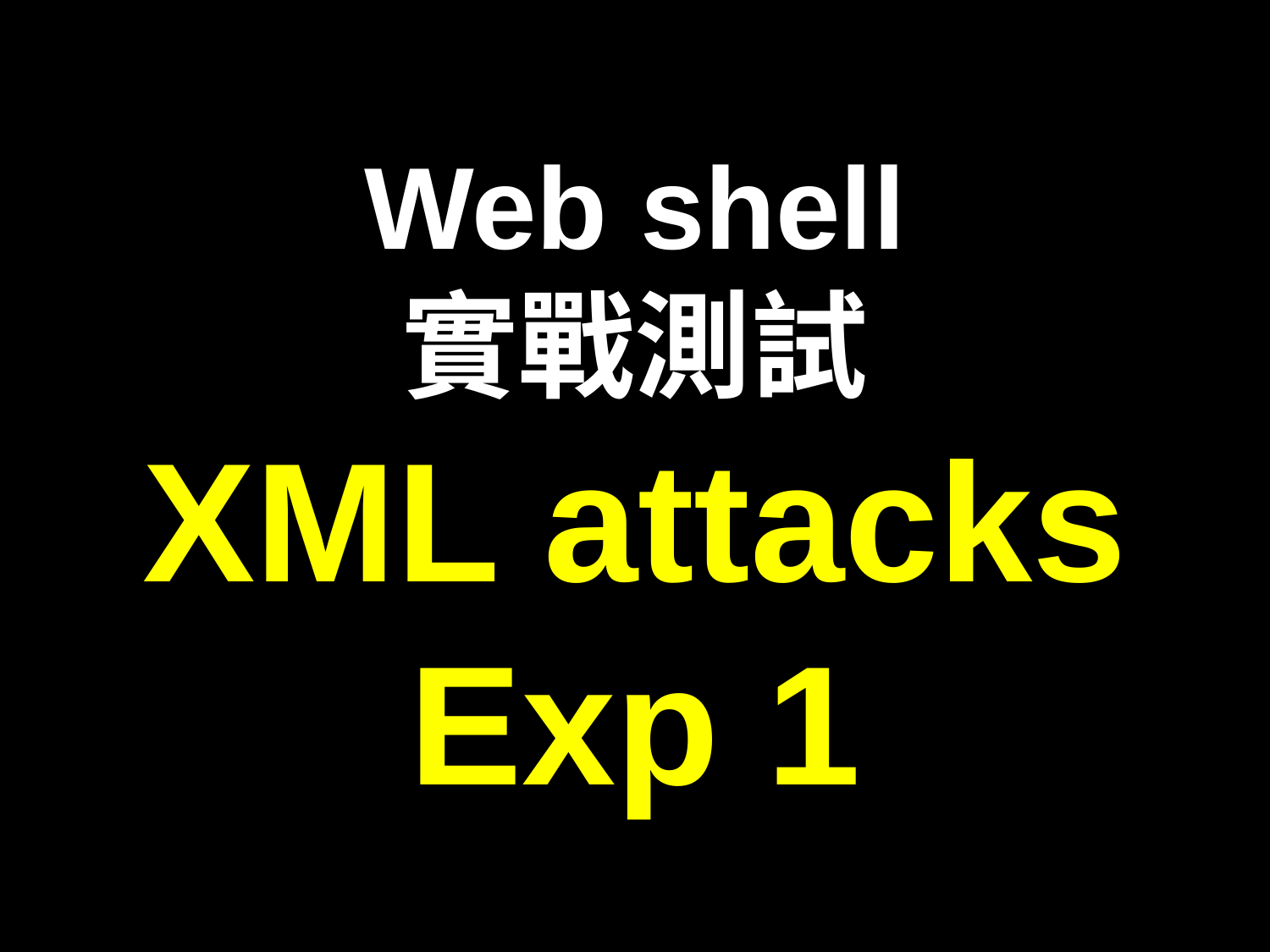

Web shell
實戰測試
﻿﻿XML attacks Exp 1